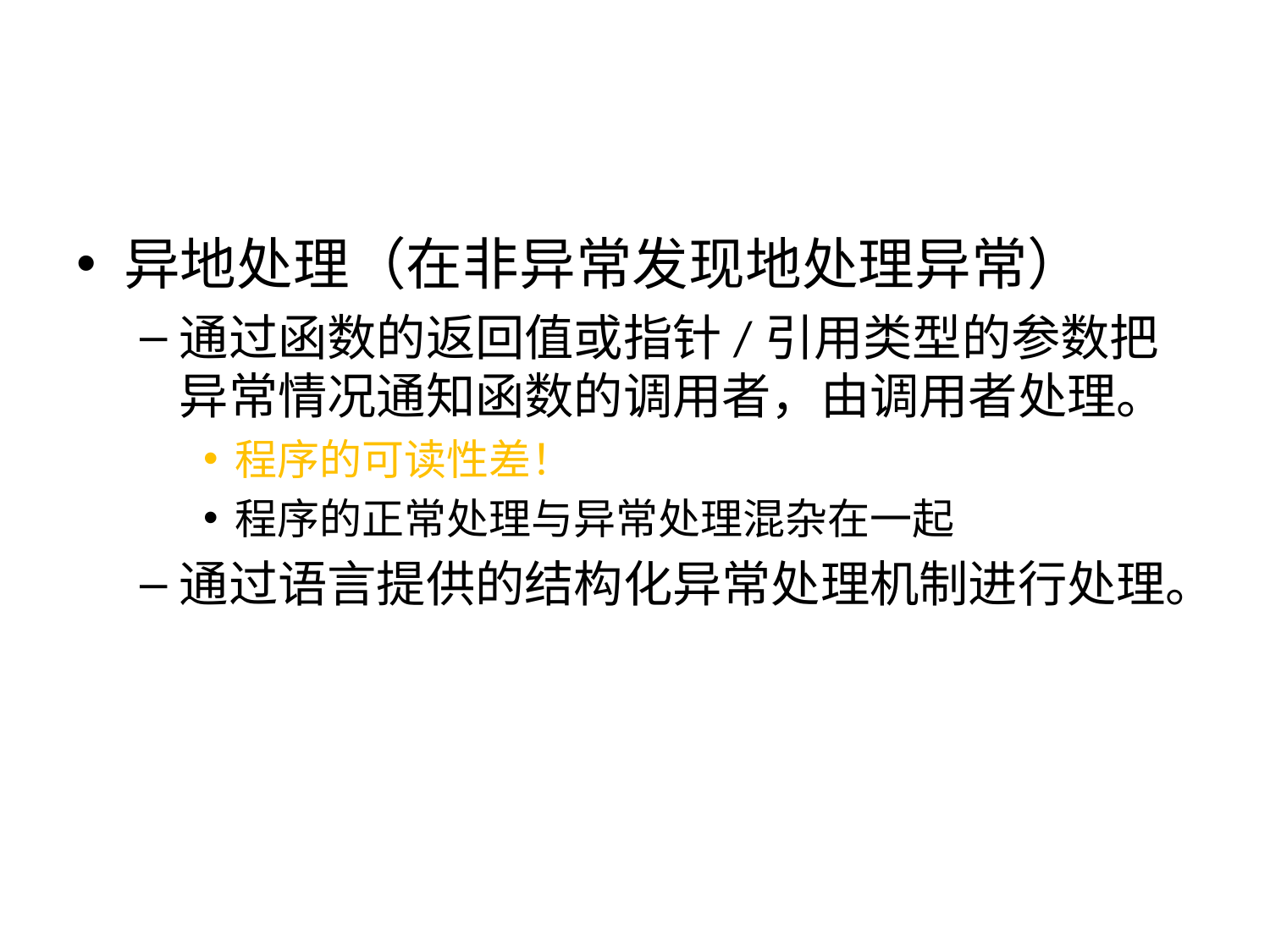

#
异地处理（在非异常发现地处理异常）
通过函数的返回值或指针/引用类型的参数把异常情况通知函数的调用者，由调用者处理。
程序的可读性差！
程序的正常处理与异常处理混杂在一起
通过语言提供的结构化异常处理机制进行处理。